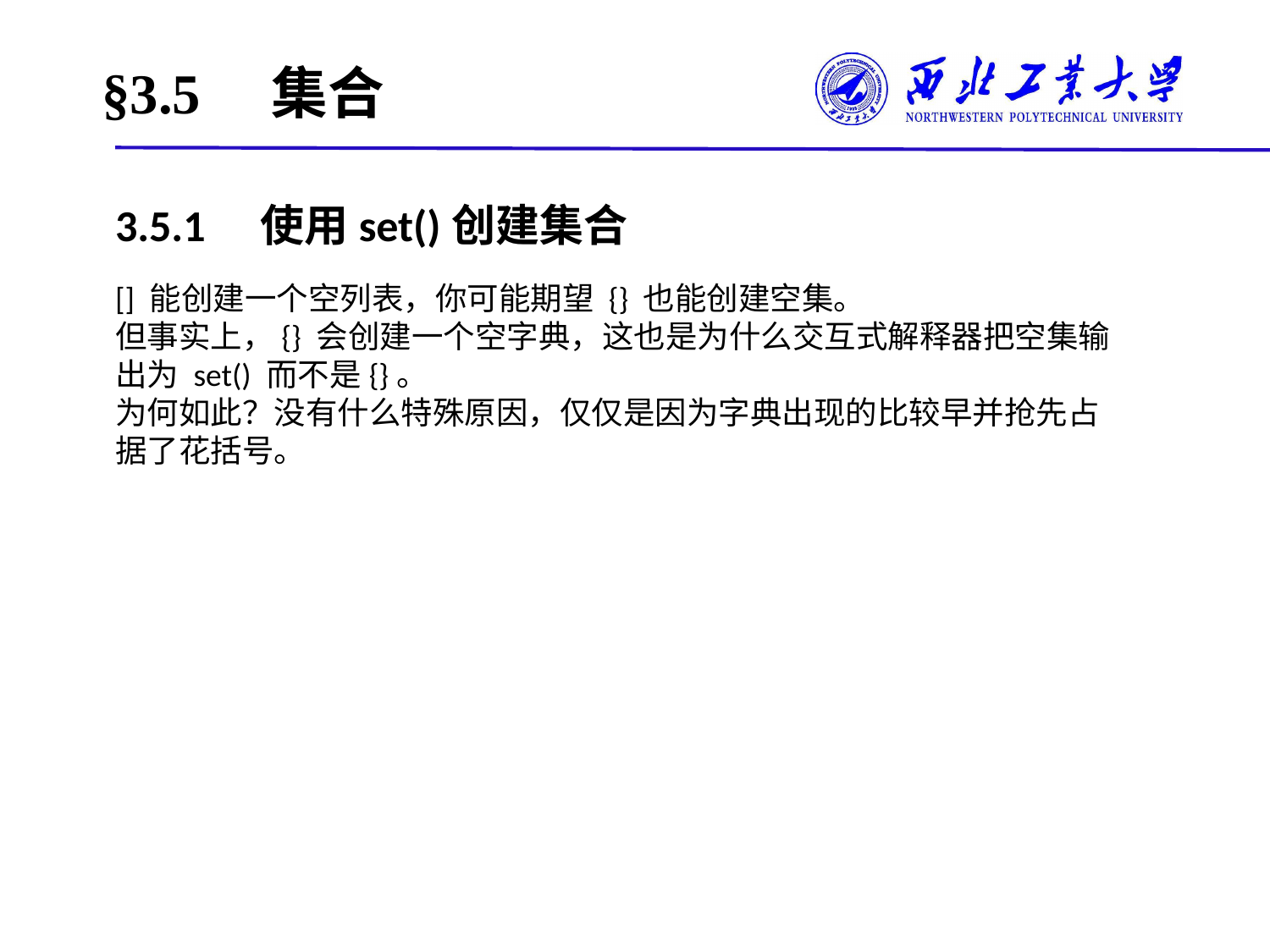

# §3.5　集合
3.5.1　使用set()创建集合

[] 能创建一个空列表，你可能期望 {} 也能创建空集。
但事实上，{} 会创建一个空字典，这也是为什么交互式解释器把空集输出为 set() 而不是{}。
为何如此？没有什么特殊原因，仅仅是因为字典出现的比较早并抢先占
据了花括号。